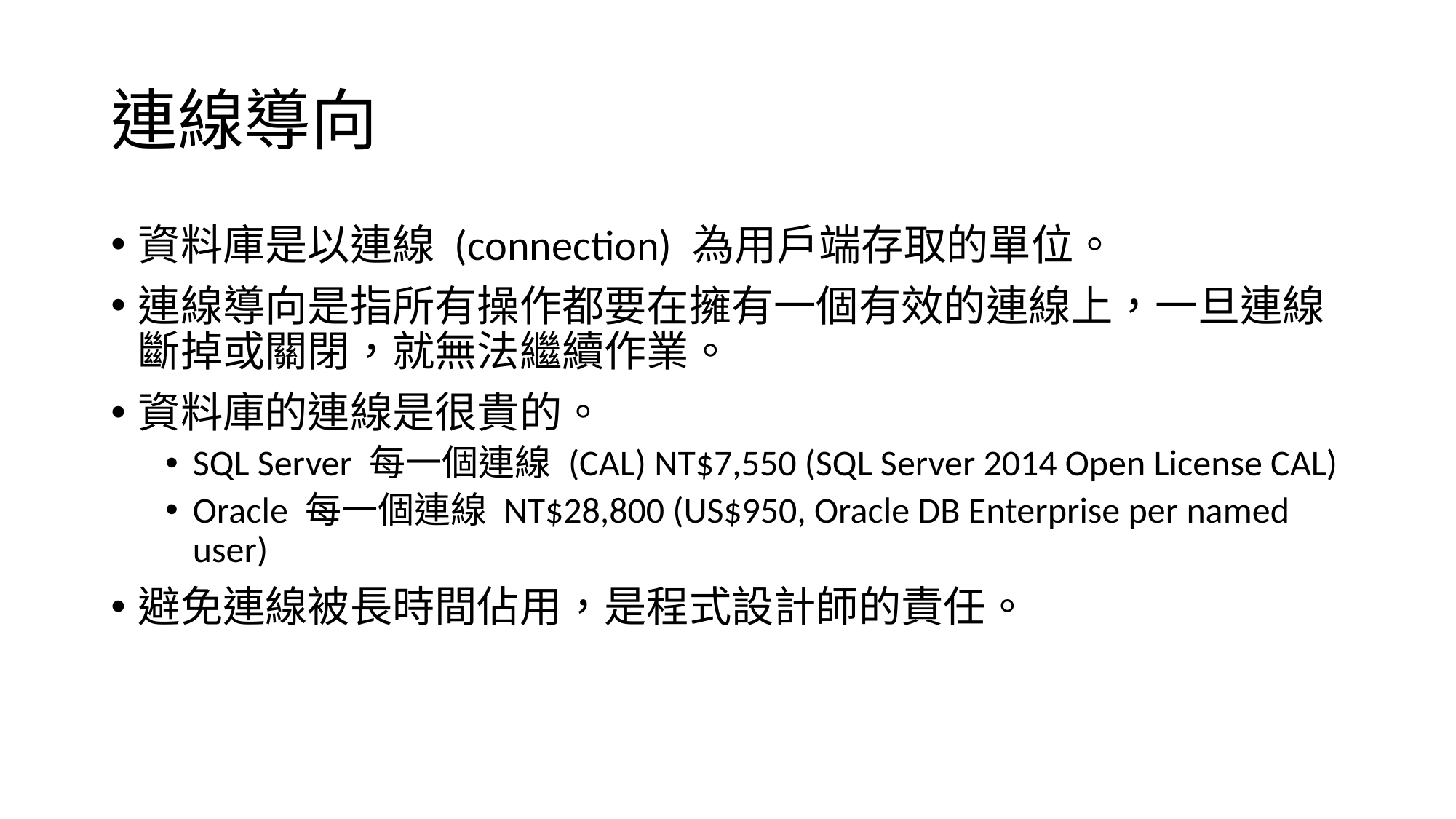

# 連線導向
資料庫是以連線 (connection) 為用戶端存取的單位。
連線導向是指所有操作都要在擁有一個有效的連線上，一旦連線斷掉或關閉，就無法繼續作業。
資料庫的連線是很貴的。
SQL Server 每一個連線 (CAL) NT$7,550 (SQL Server 2014 Open License CAL)
Oracle 每一個連線 NT$28,800 (US$950, Oracle DB Enterprise per named user)
避免連線被長時間佔用，是程式設計師的責任。